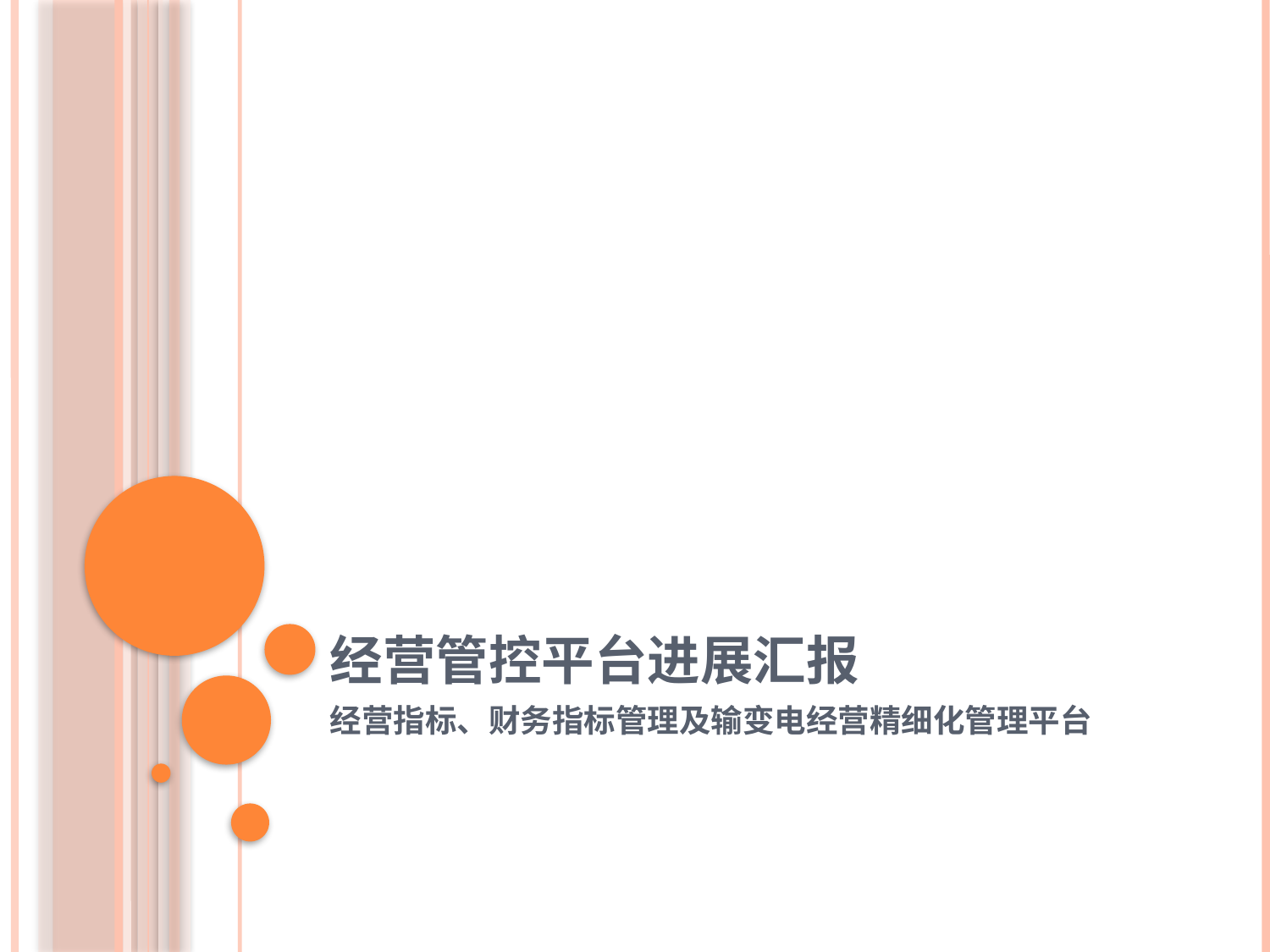

# 经营管控平台进展汇报
经营指标、财务指标管理及输变电经营精细化管理平台